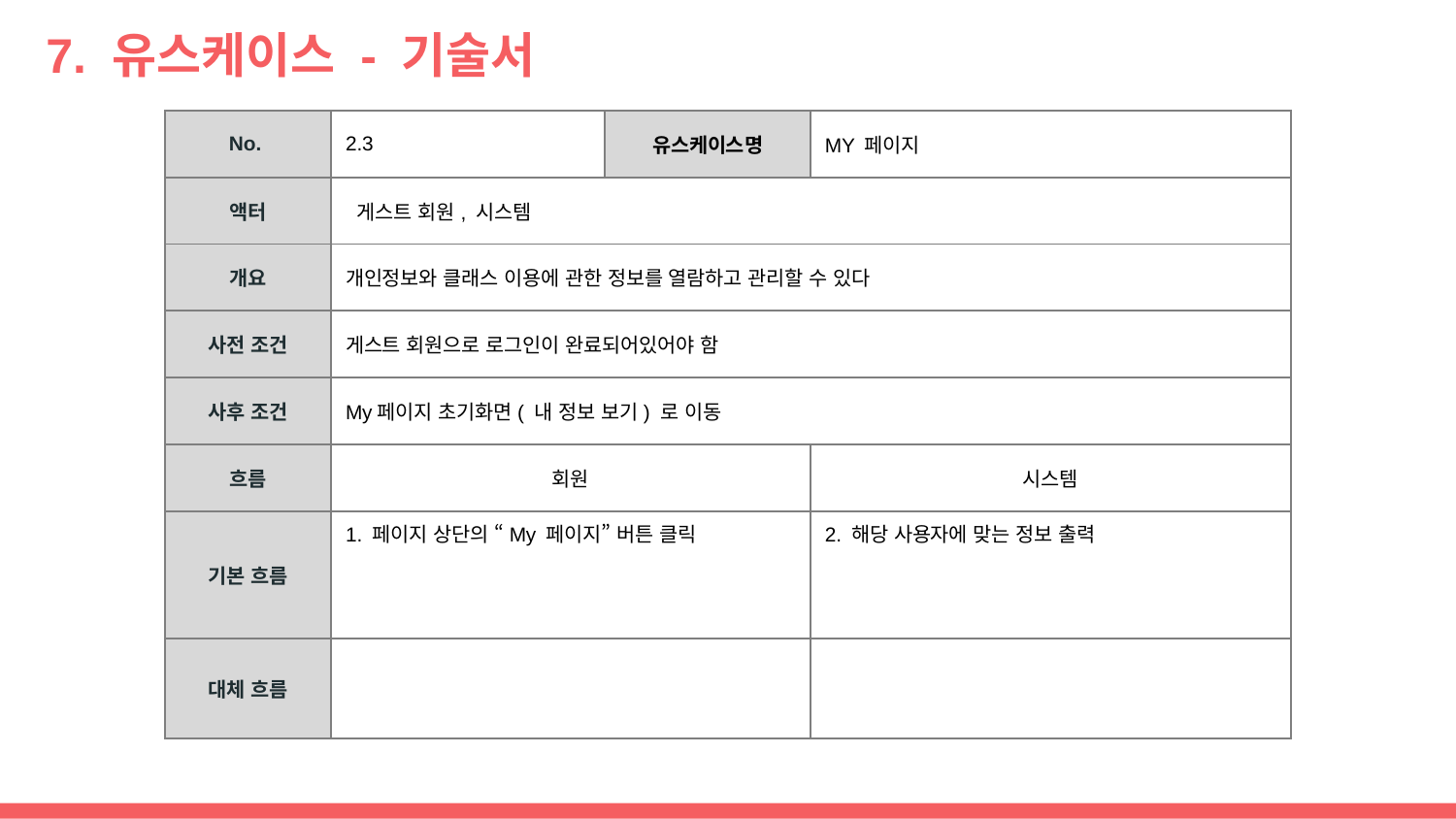

# 7. 유스케이스 - 기술서
| No. | 2.3 | 유스케이스명 | MY 페이지 |
| --- | --- | --- | --- |
| 액터 | 게스트 회원, 시스템 |  |  |
| 개요 | 개인정보와 클래스 이용에 관한 정보를 열람하고 관리할 수 있다 |  |  |
| 사전 조건 | 게스트 회원으로 로그인이 완료되어있어야 함 |  |  |
| 사후 조건 | My페이지 초기화면( 내 정보 보기) 로 이동 |  |  |
| 흐름 | 회원 |  | 시스템 |
| 기본 흐름 | 1. 페이지 상단의 “My 페이지” 버튼 클릭 |  | 2. 해당 사용자에 맞는 정보 출력 |
| 대체 흐름 |  |  |  |